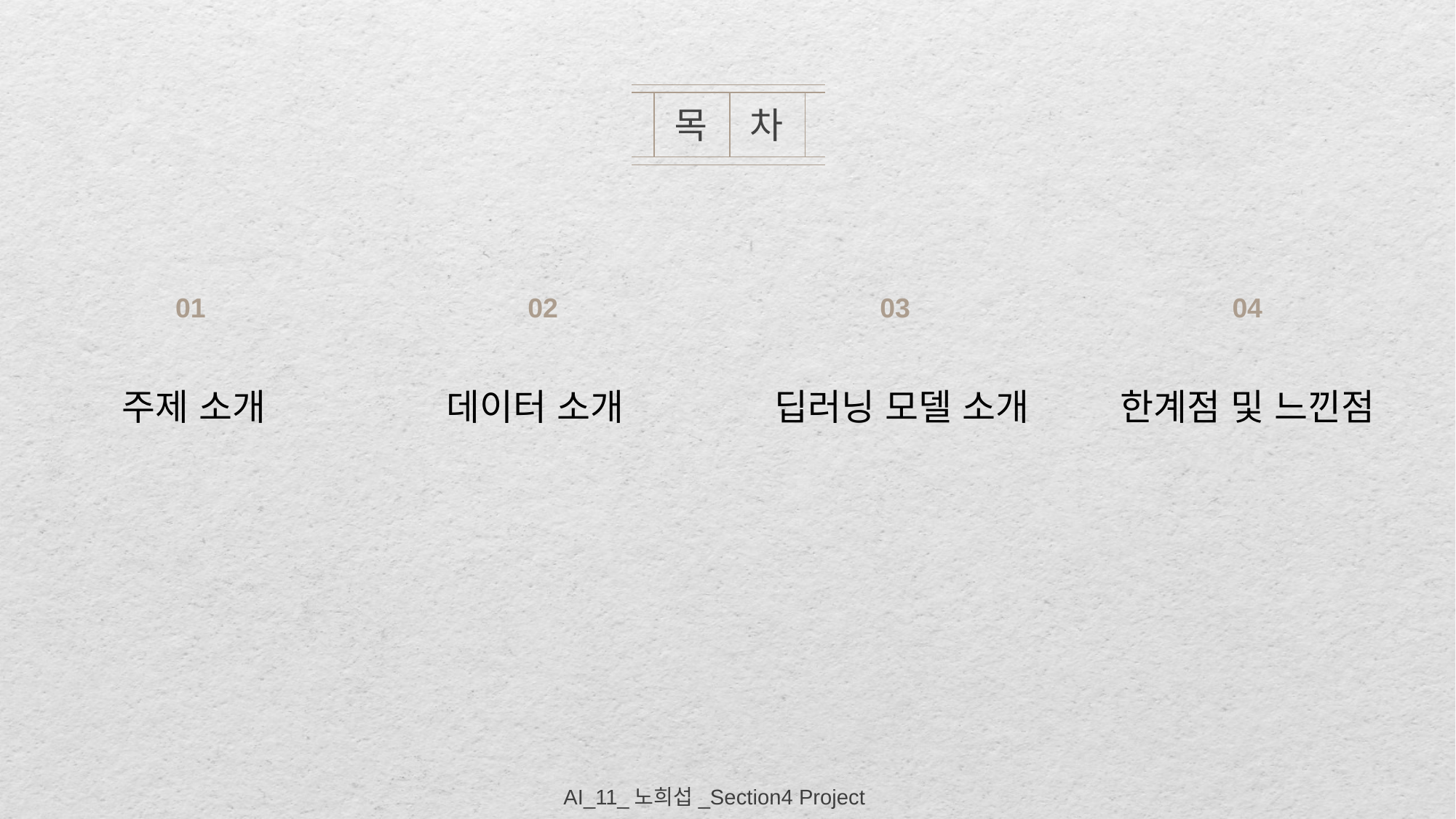

목
차
01
02
03
04
한계점 및 느낀점
딥러닝 모델 소개
 데이터 소개
주제 소개
AI_11_노희섭_Section4 Project